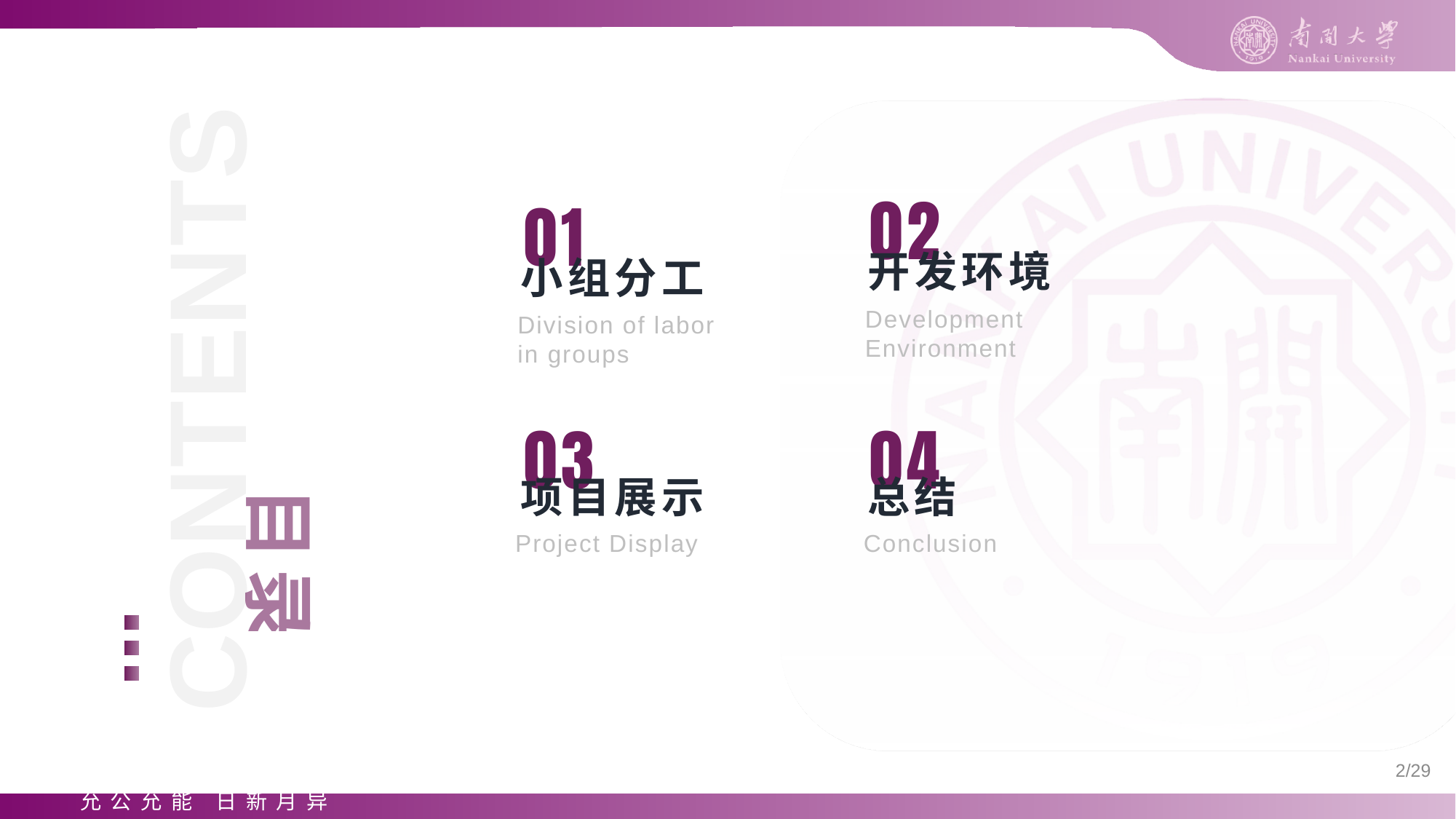

02
开发环境
Development
Environment
01
小组分工
Division of labor
in groups
CONTENTS
03
项目展示
Project Display
04
总结
Conclusion
目录

2/29